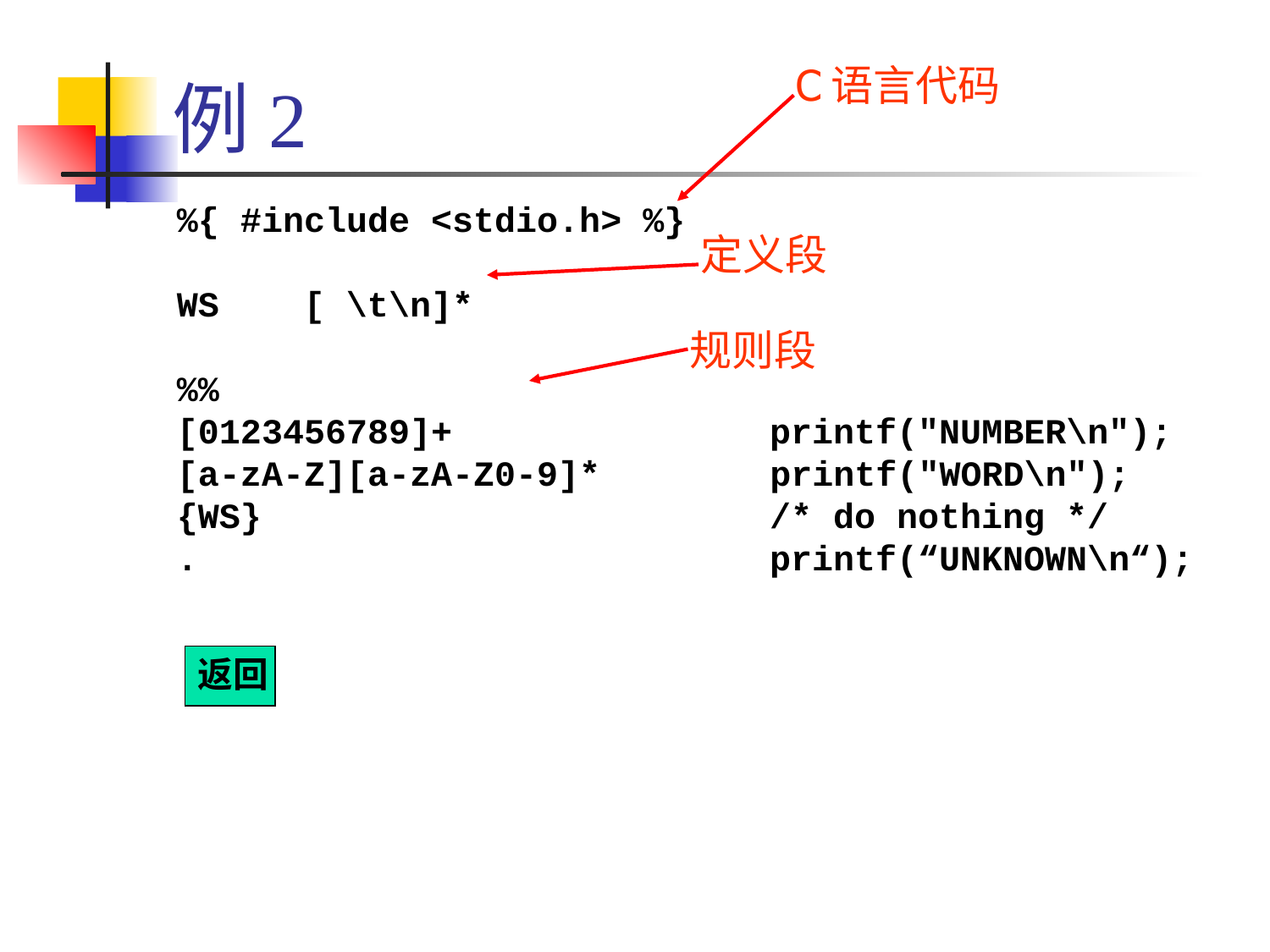

# 例2
C语言代码

%{ #include <stdio.h> %}

WS	[ \t\n]*

%%
[0123456789]+	          printf("NUMBER\n");
[a-zA-Z][a-zA-Z0-9]*        printf("WORD\n");
{WS}				    /* do nothing */
.				    printf(“UNKNOWN\n“);

定义段

规则段

返回